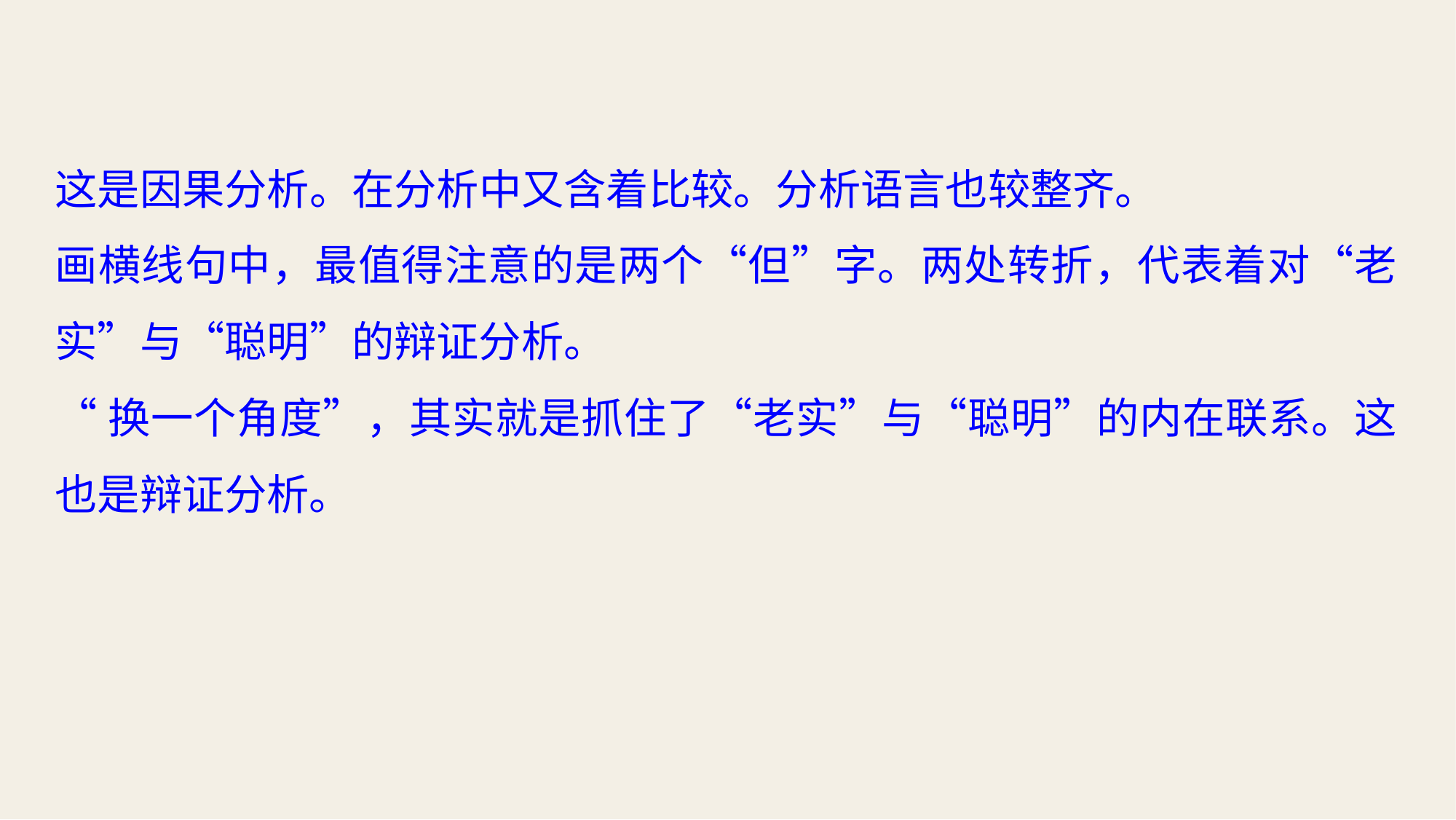

这是因果分析。在分析中又含着比较。分析语言也较整齐。
画横线句中，最值得注意的是两个“但”字。两处转折，代表着对“老实”与“聪明”的辩证分析。
“换一个角度”，其实就是抓住了“老实”与“聪明”的内在联系。这也是辩证分析。